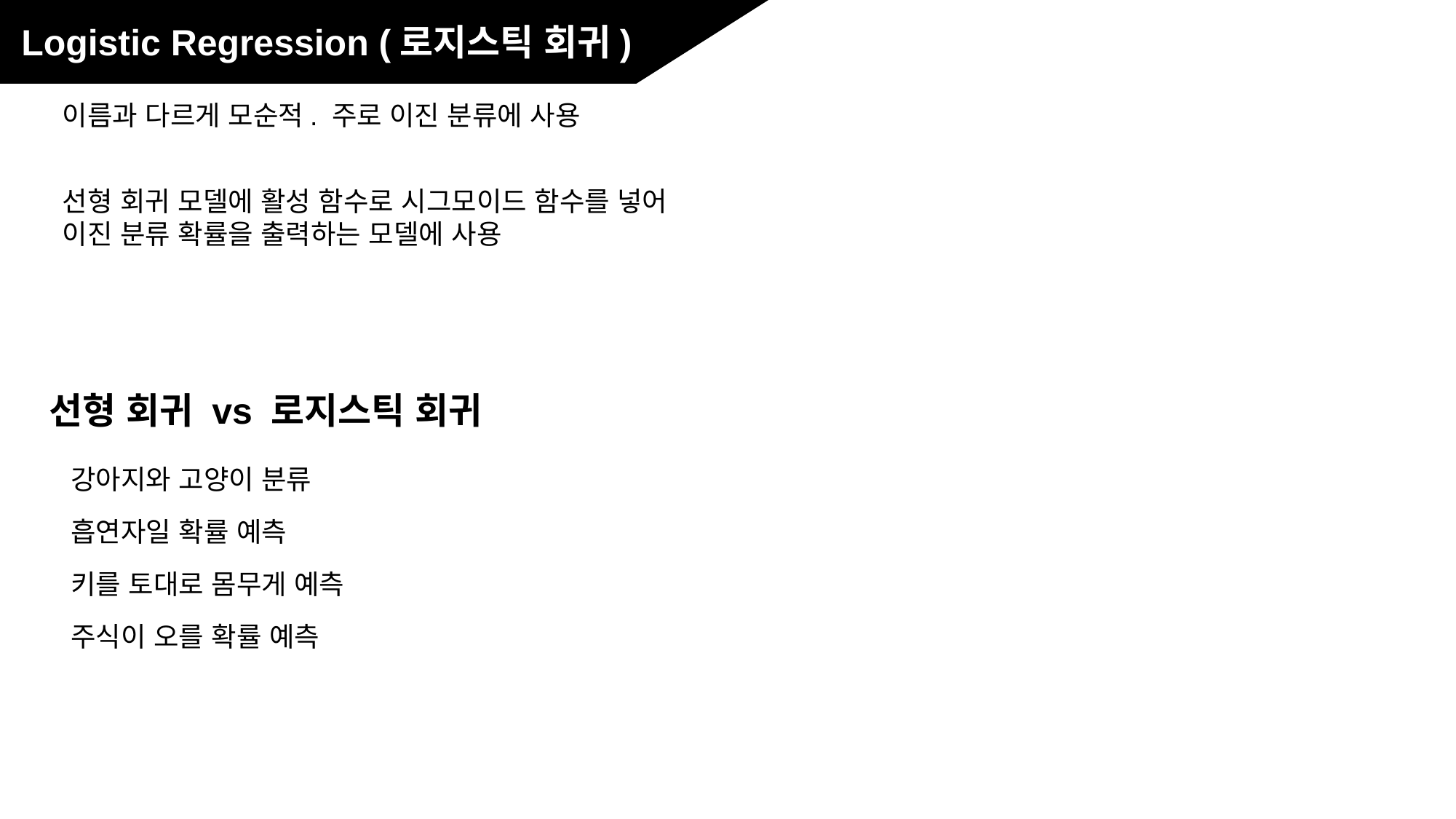

Logistic Regression (로지스틱 회귀)
이름과 다르게 모순적. 주로 이진 분류에 사용
선형 회귀 모델에 활성 함수로 시그모이드 함수를 넣어
이진 분류 확률을 출력하는 모델에 사용
선형 회귀 vs 로지스틱 회귀
강아지와 고양이 분류
흡연자일 확률 예측
키를 토대로 몸무게 예측
주식이 오를 확률 예측